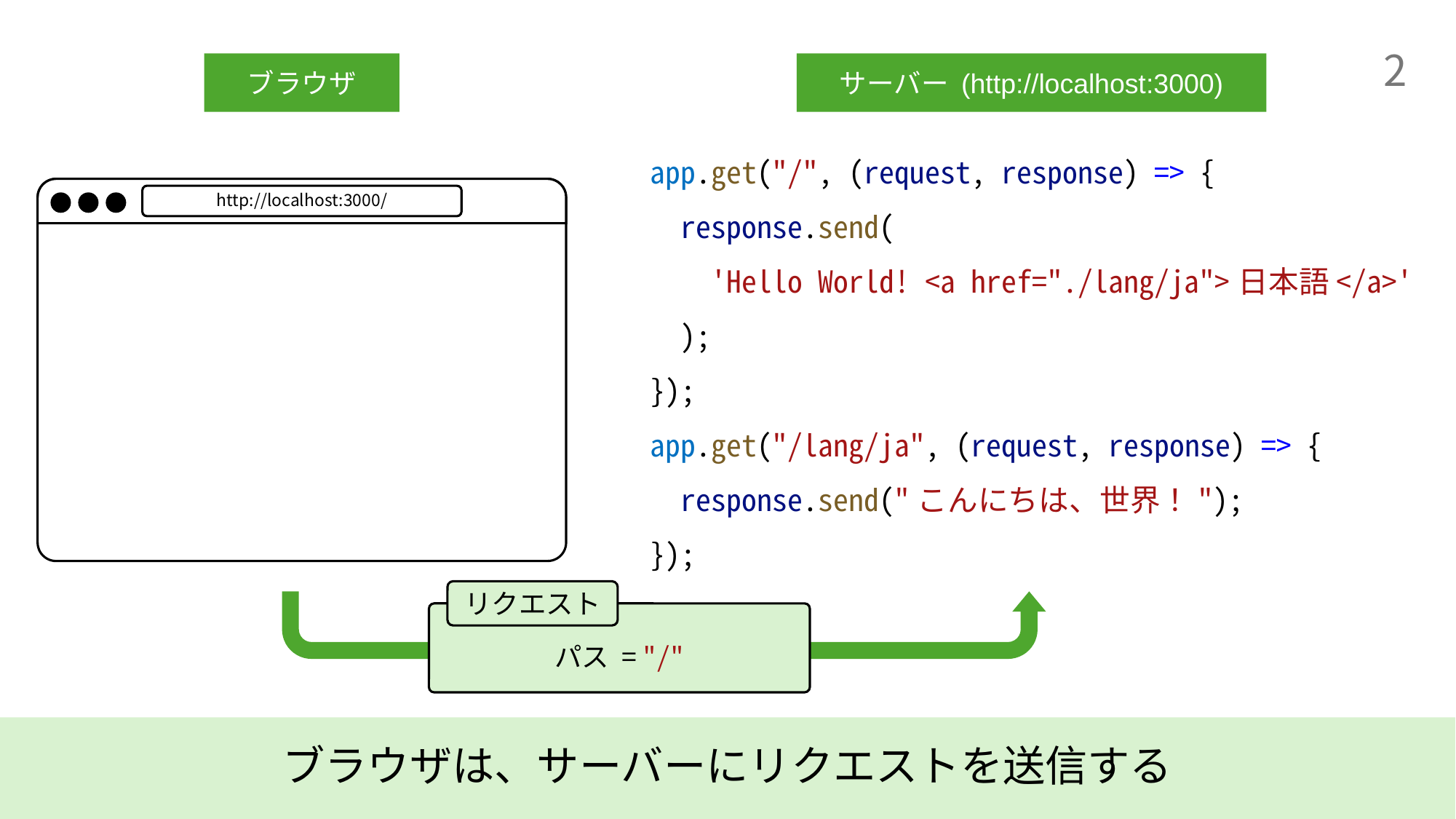

2
http://localhost:3000/
リクエスト

パス = "/"
ブラウザは、サーバーにリクエストを送信する